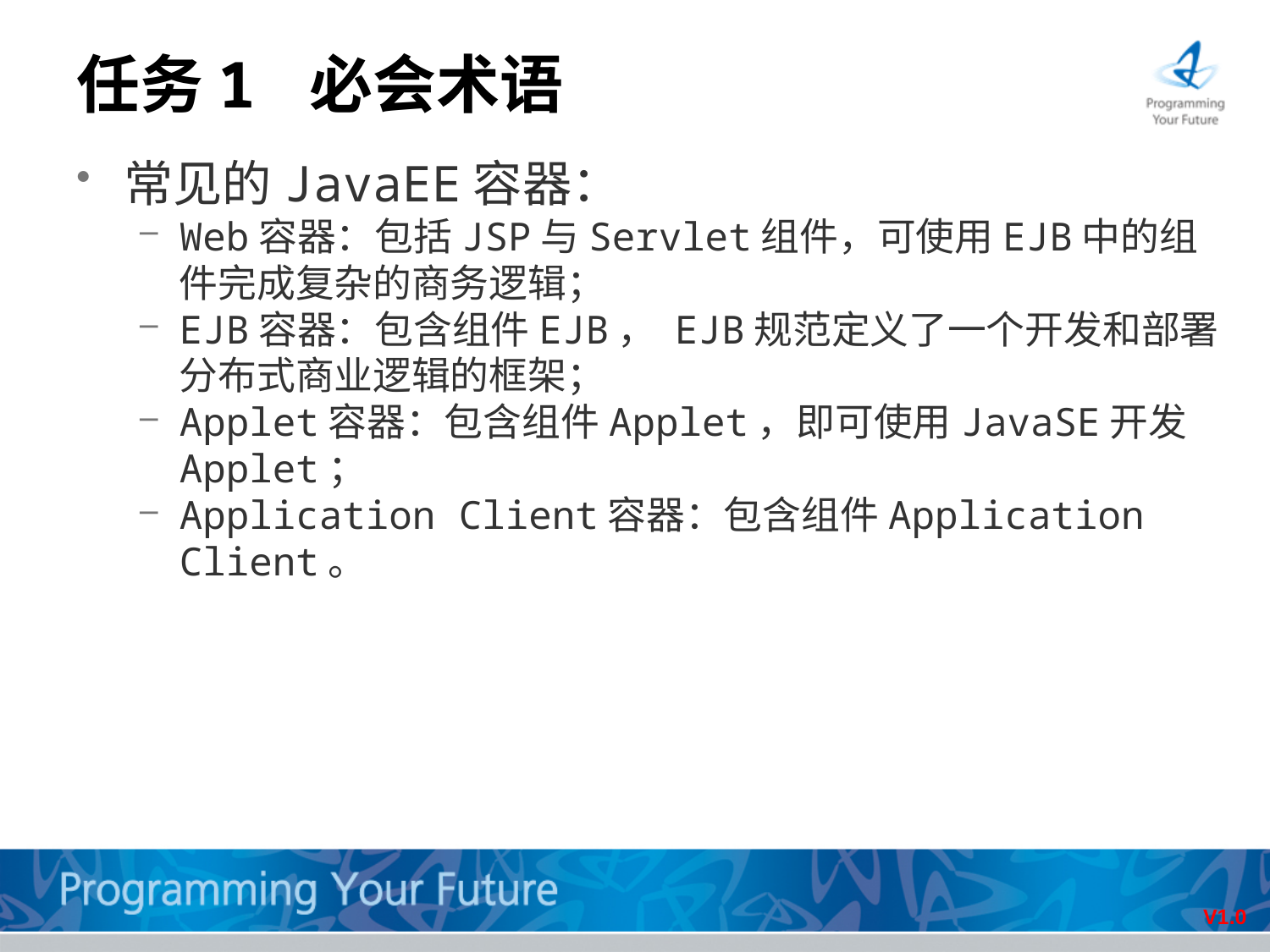

# 任务1 必会术语
常见的JavaEE容器：
Web容器：包括JSP与Servlet组件，可使用EJB中的组件完成复杂的商务逻辑；
EJB容器：包含组件EJB， EJB规范定义了一个开发和部署分布式商业逻辑的框架；
Applet容器：包含组件Applet，即可使用JavaSE开发Applet；
Application Client容器：包含组件Application Client。